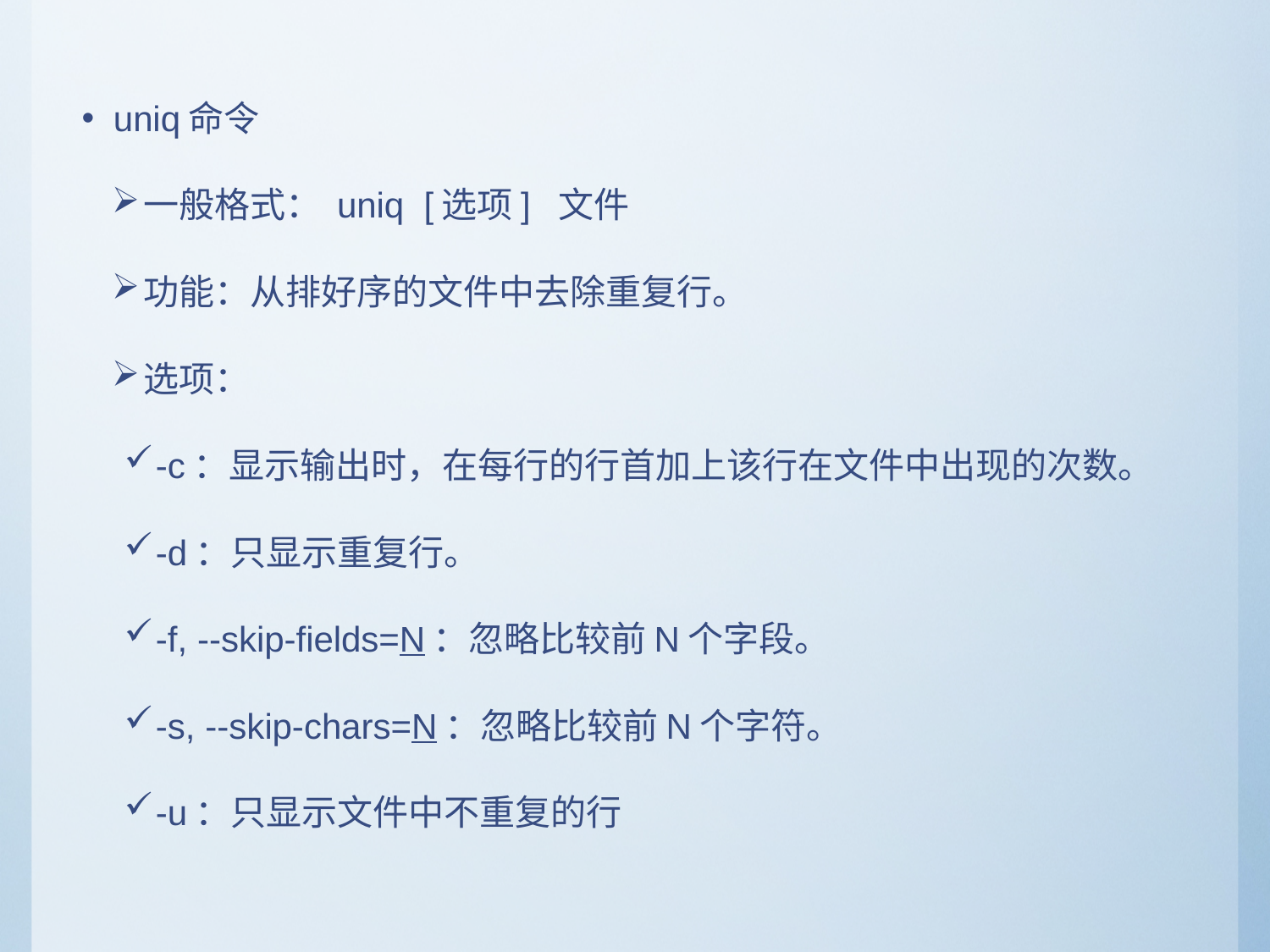

uniq命令
一般格式： uniq  [选项]  文件
功能：从排好序的文件中去除重复行。
选项：
-c：显示输出时，在每行的行首加上该行在文件中出现的次数。
-d：只显示重复行。
-f, --skip-fields=N：忽略比较前N个字段。
-s, --skip-chars=N：忽略比较前N个字符。
-u：只显示文件中不重复的行